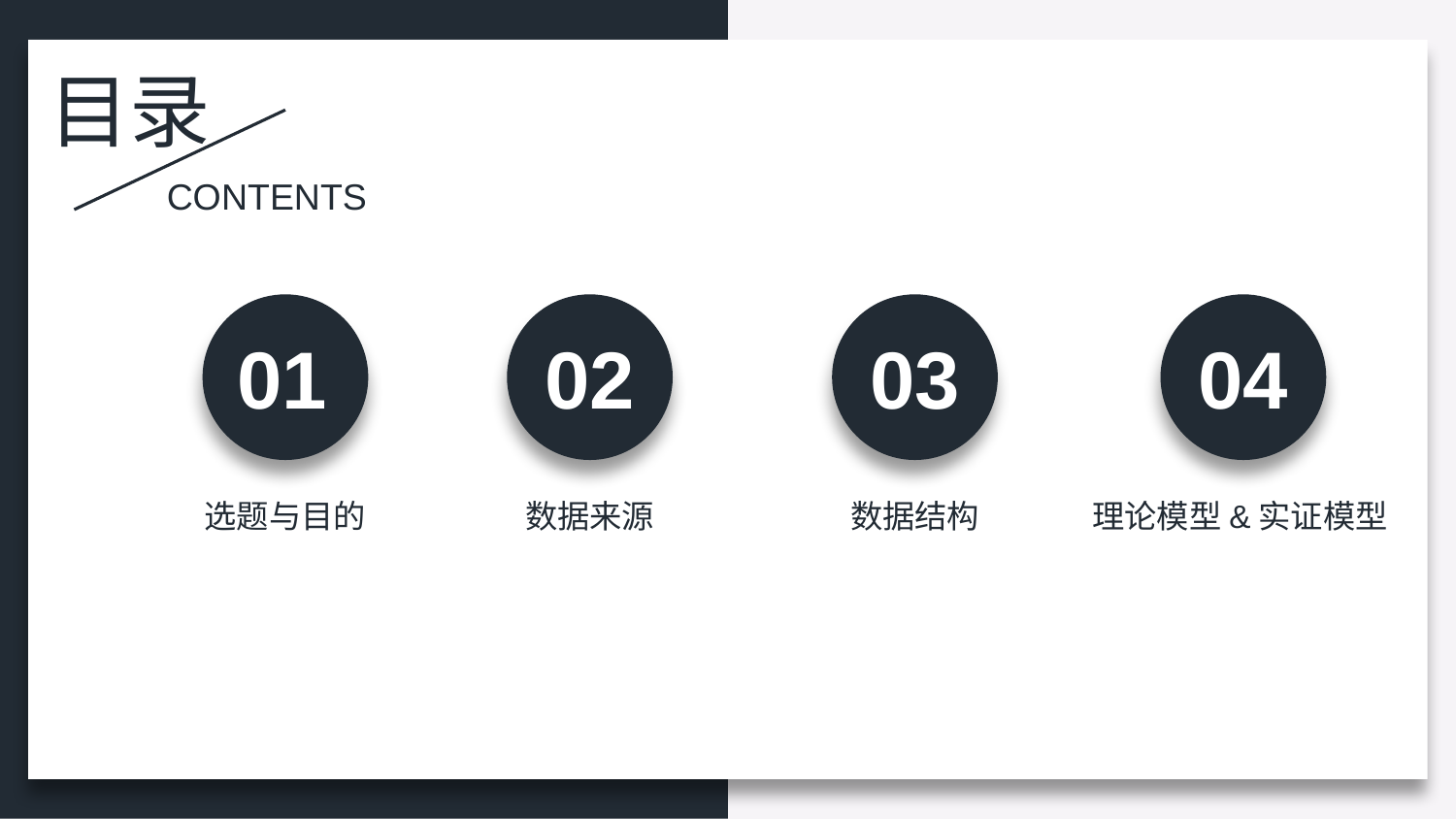

目录
CONTENTS

01
02
04
03
选题与目的
数据来源
数据结构
理论模型&实证模型